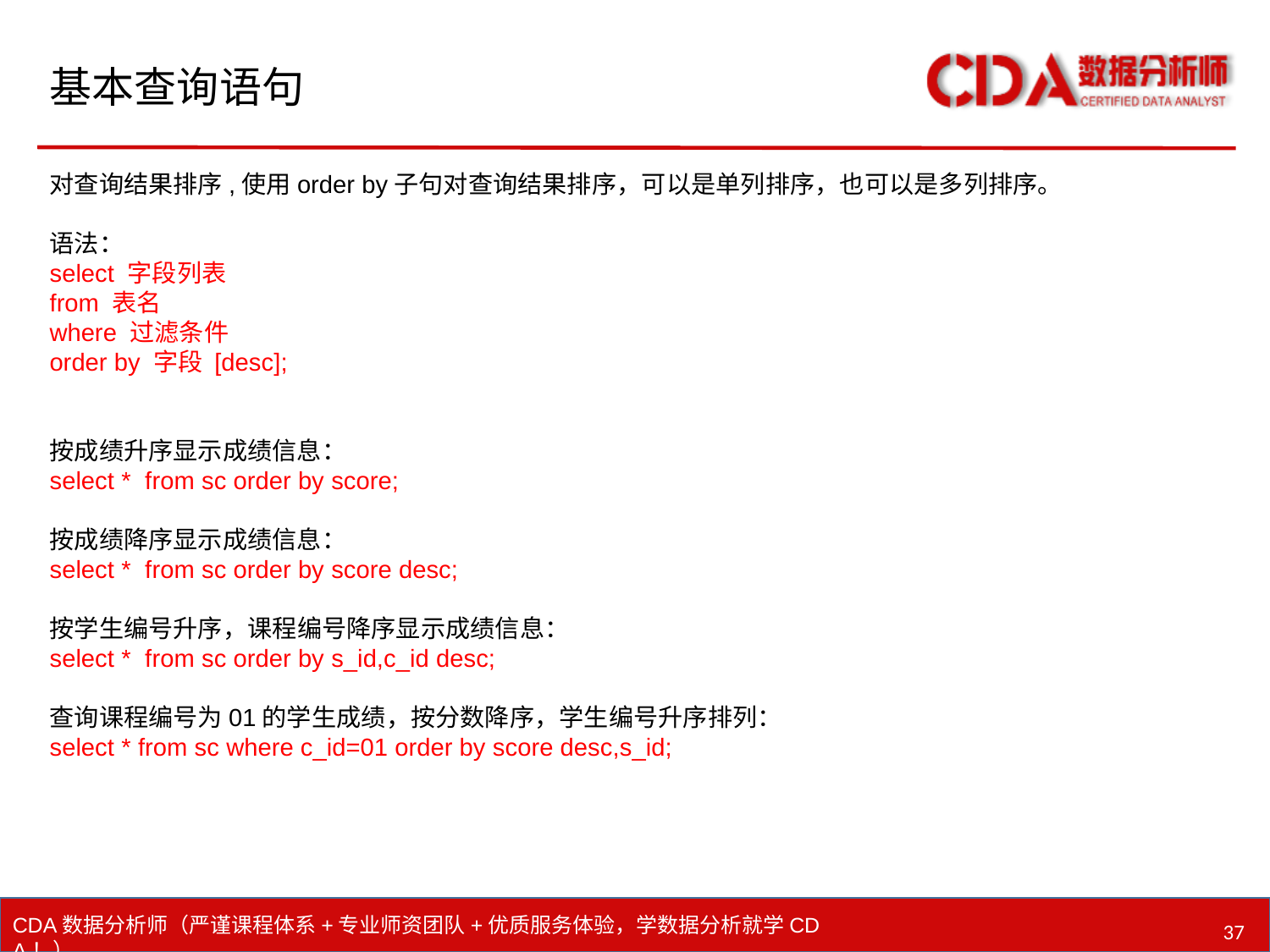

# 基本查询语句
对查询结果排序,使用order by子句对查询结果排序，可以是单列排序，也可以是多列排序。

语法：
select 字段列表
from 表名
where 过滤条件
order by 字段 [desc];

按成绩升序显示成绩信息：
select *  from sc order by score;

按成绩降序显示成绩信息：
select *  from sc order by score desc;

按学生编号升序，课程编号降序显示成绩信息：
select *  from sc order by s_id,c_id desc;

查询课程编号为01的学生成绩，按分数降序，学生编号升序排列：
select * from sc where c_id=01 order by score desc,s_id;

37